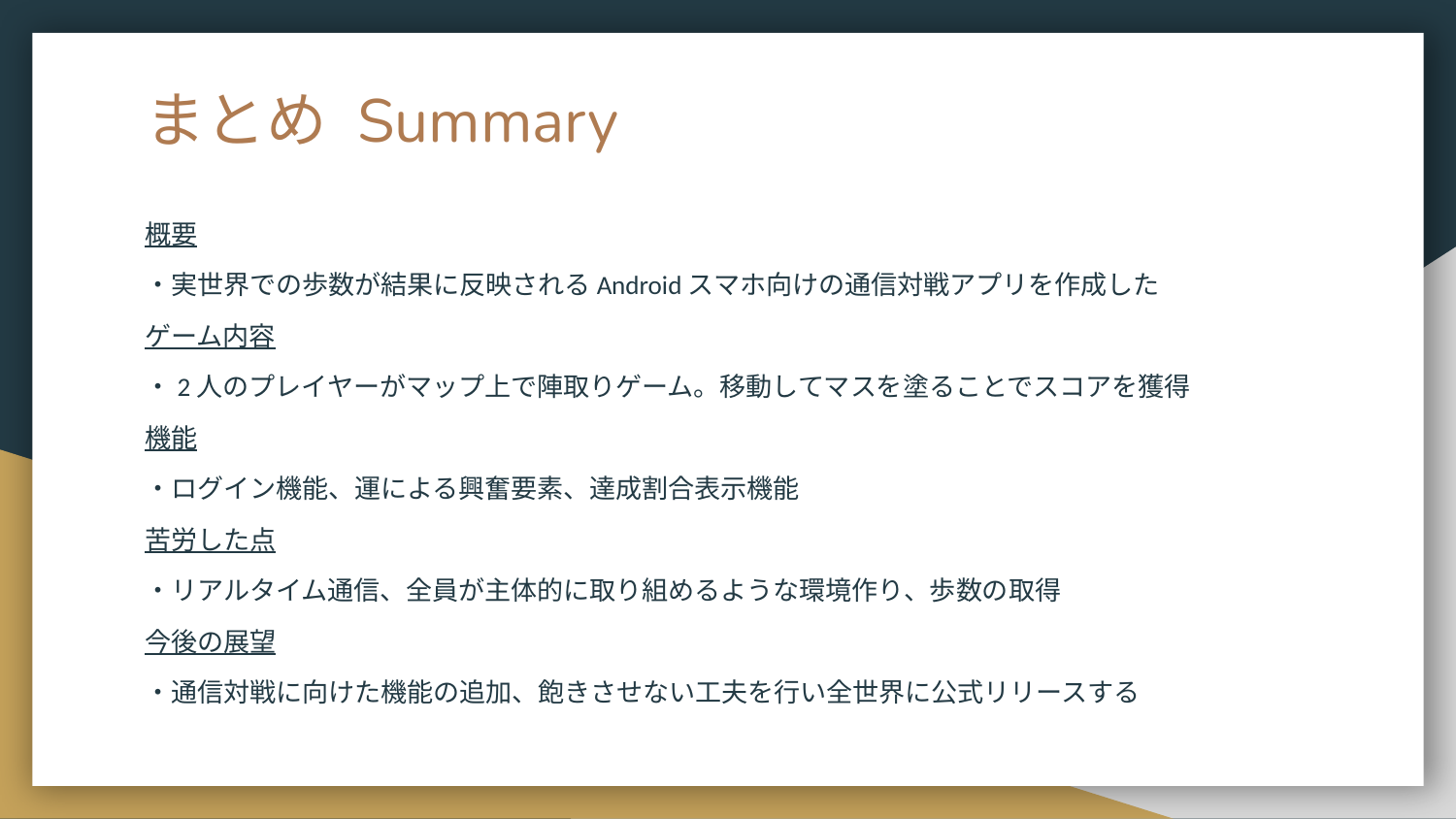

# まとめ Summary
概要
・実世界での歩数が結果に反映されるAndroidスマホ向けの通信対戦アプリを作成した
ゲーム内容
・2人のプレイヤーがマップ上で陣取りゲーム。移動してマスを塗ることでスコアを獲得
機能
・ログイン機能、運による興奮要素、達成割合表示機能
苦労した点
・リアルタイム通信、全員が主体的に取り組めるような環境作り、歩数の取得
今後の展望
・通信対戦に向けた機能の追加、飽きさせない工夫を行い全世界に公式リリースする